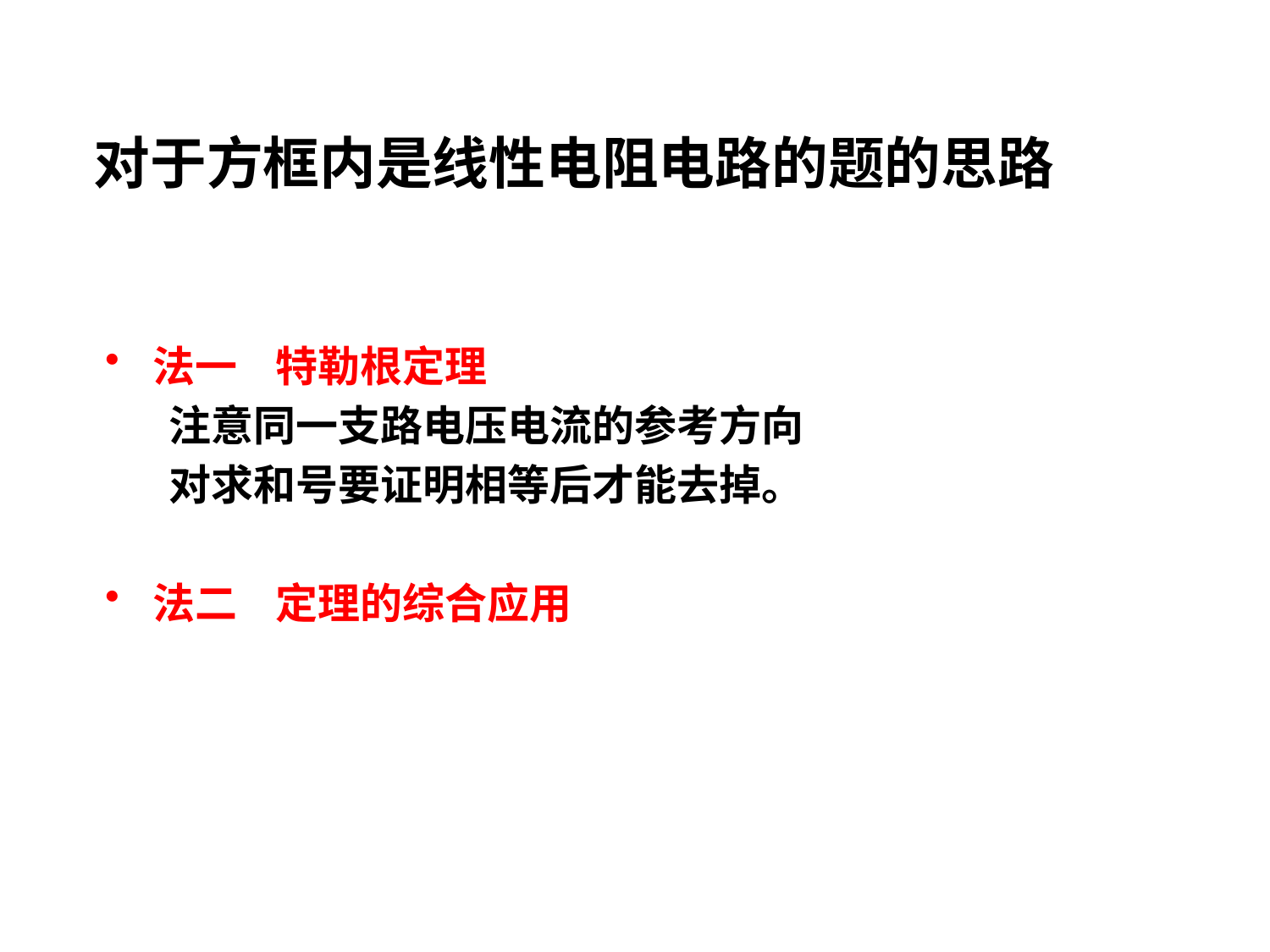

对于方框内是线性电阻电路的题的思路
法一    特勒根定理
注意同一支路电压电流的参考方向
对求和号要证明相等后才能去掉。

法二    定理的综合应用